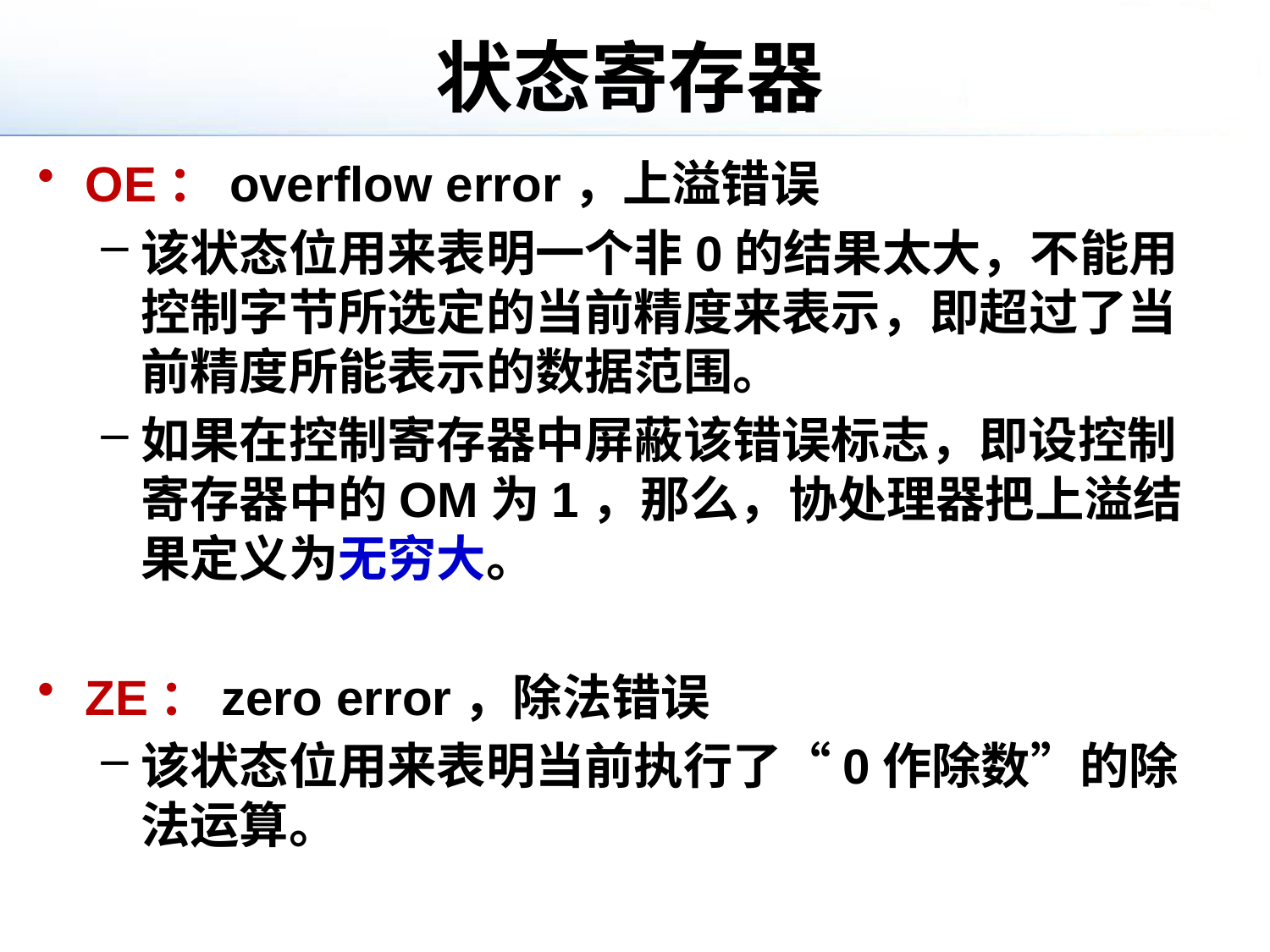

# 状态寄存器
OE：overflow error，上溢错误
该状态位用来表明一个非0的结果太大，不能用控制字节所选定的当前精度来表示，即超过了当前精度所能表示的数据范围。
如果在控制寄存器中屏蔽该错误标志，即设控制寄存器中的OM为1，那么，协处理器把上溢结果定义为无穷大。

ZE：zero error，除法错误
该状态位用来表明当前执行了“0作除数”的除法运算。